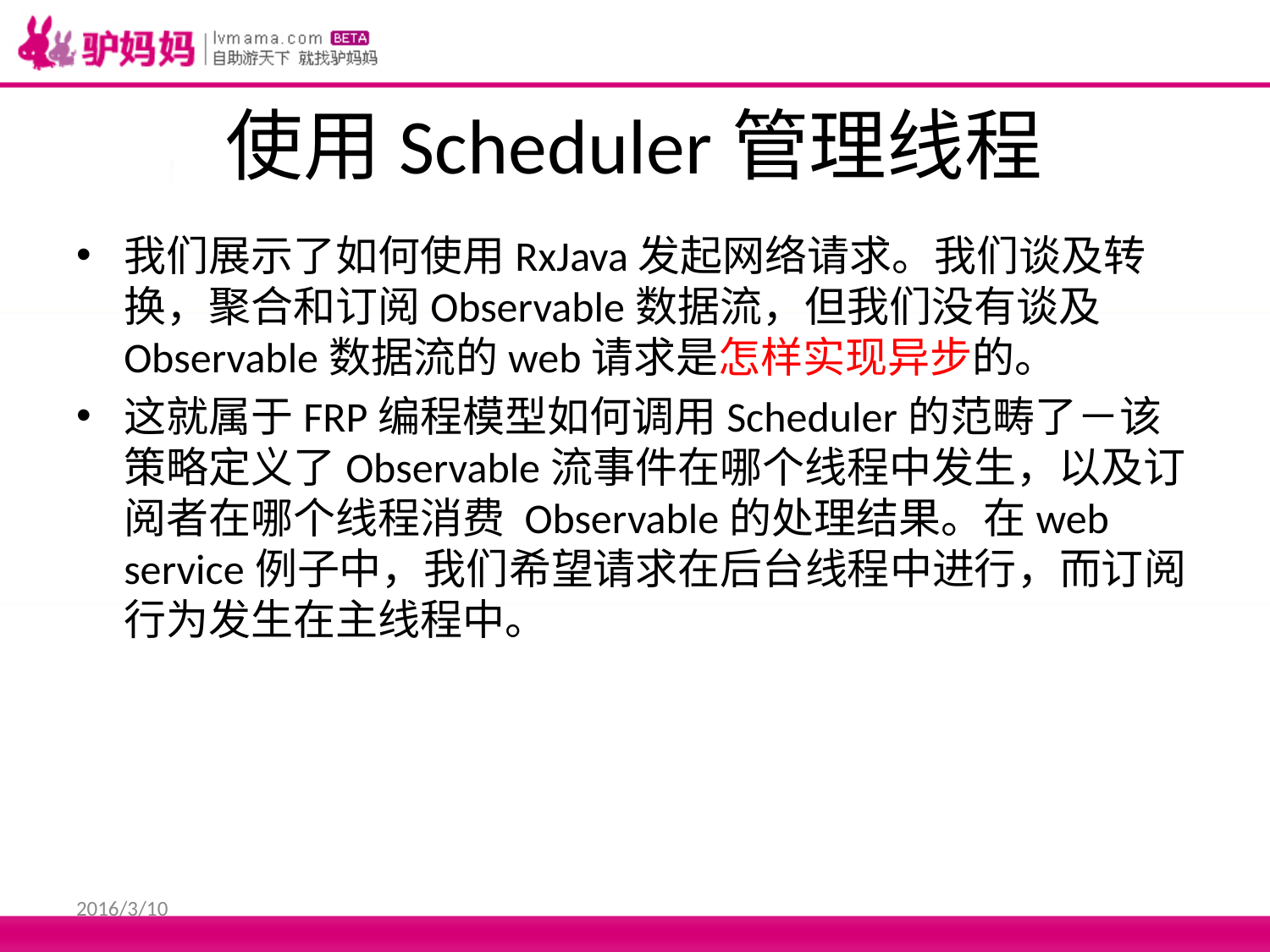

# 使用Scheduler管理线程
我们展示了如何使用RxJava发起网络请求。我们谈及转换，聚合和订阅Observable数据流，但我们没有谈及Observable数据流的web请求是怎样实现异步的。
这就属于FRP编程模型如何调用Scheduler的范畴了－该策略定义了Observable流事件在哪个线程中发生，以及订阅者在哪个线程消费 Observable的处理结果。在web service例子中，我们希望请求在后台线程中进行，而订阅行为发生在主线程中。
2016/3/10